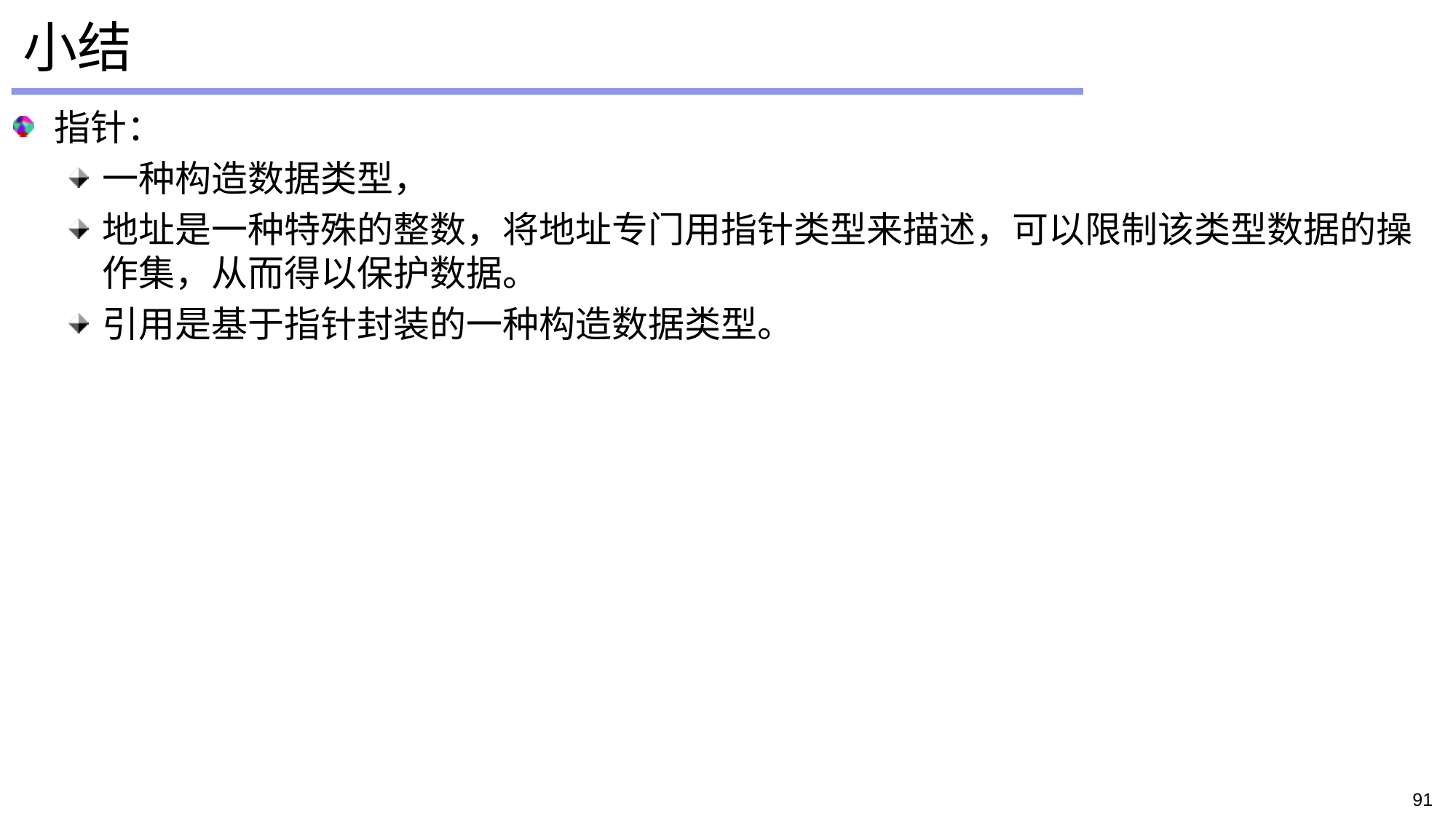

# 小结
指针：
一种构造数据类型，
地址是一种特殊的整数，将地址专门用指针类型来描述，可以限制该类型数据的操作集，从而得以保护数据。
引用是基于指针封装的一种构造数据类型。

91